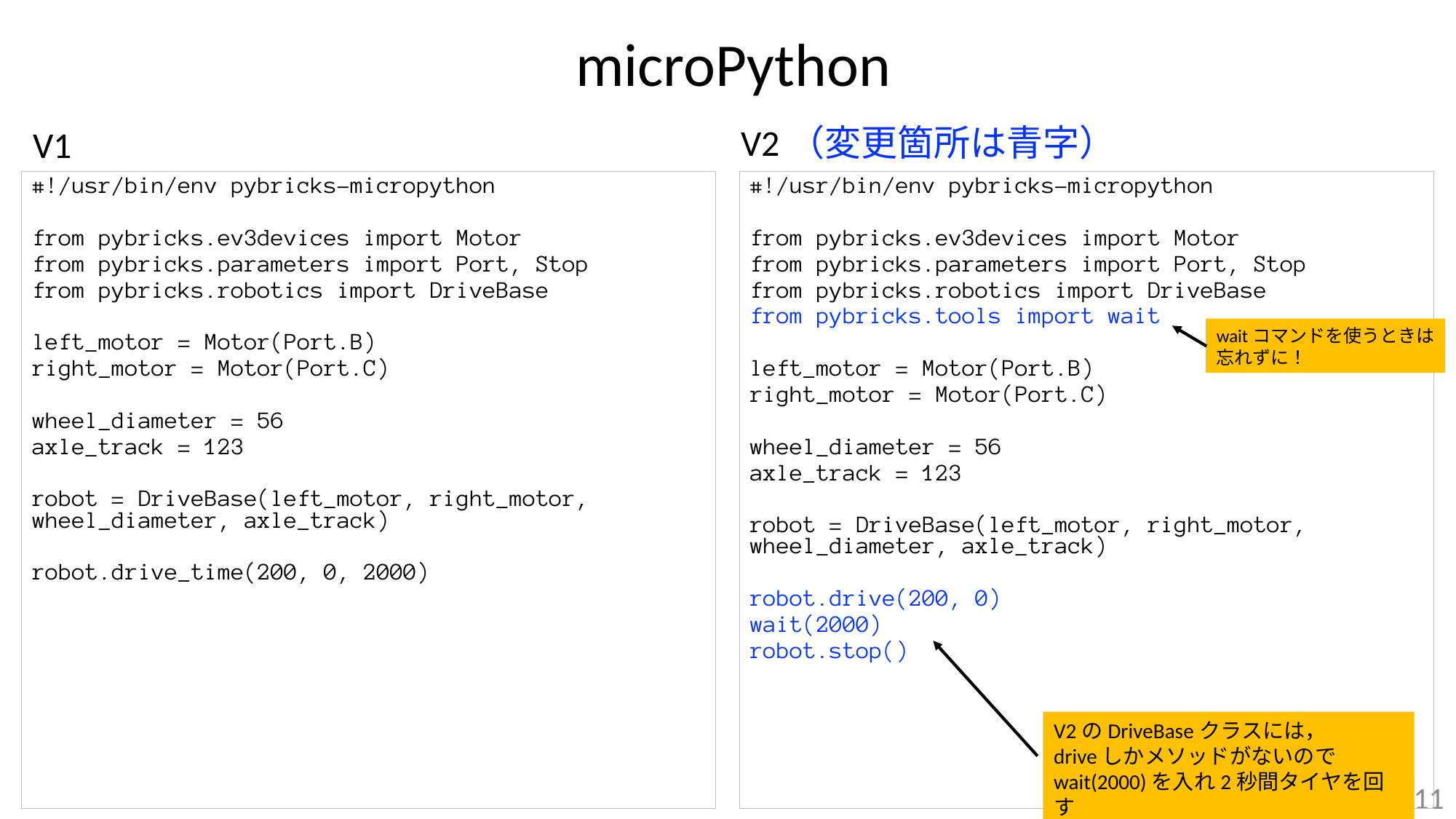

# microPython
V2（変更箇所は青字）
V1
#!/usr/bin/env pybricks-micropython

from pybricks.ev3devices import Motor
from pybricks.parameters import Port, Stop
from pybricks.robotics import DriveBase

left_motor = Motor(Port.B)
right_motor = Motor(Port.C)

wheel_diameter = 56
axle_track = 123

robot = DriveBase(left_motor, right_motor, wheel_diameter, axle_track)

robot.drive_time(200, 0, 2000)
#!/usr/bin/env pybricks-micropython

from pybricks.ev3devices import Motor
from pybricks.parameters import Port, Stop
from pybricks.robotics import DriveBase
from pybricks.tools import wait

left_motor = Motor(Port.B)
right_motor = Motor(Port.C)

wheel_diameter = 56
axle_track = 123

robot = DriveBase(left_motor, right_motor, wheel_diameter, axle_track)

robot.drive(200, 0)
wait(2000)
robot.stop()
waitコマンドを使うときは
忘れずに！
V2のDriveBaseクラスには，
driveしかメソッドがないので
wait(2000)を入れ2秒間タイヤを回す
11